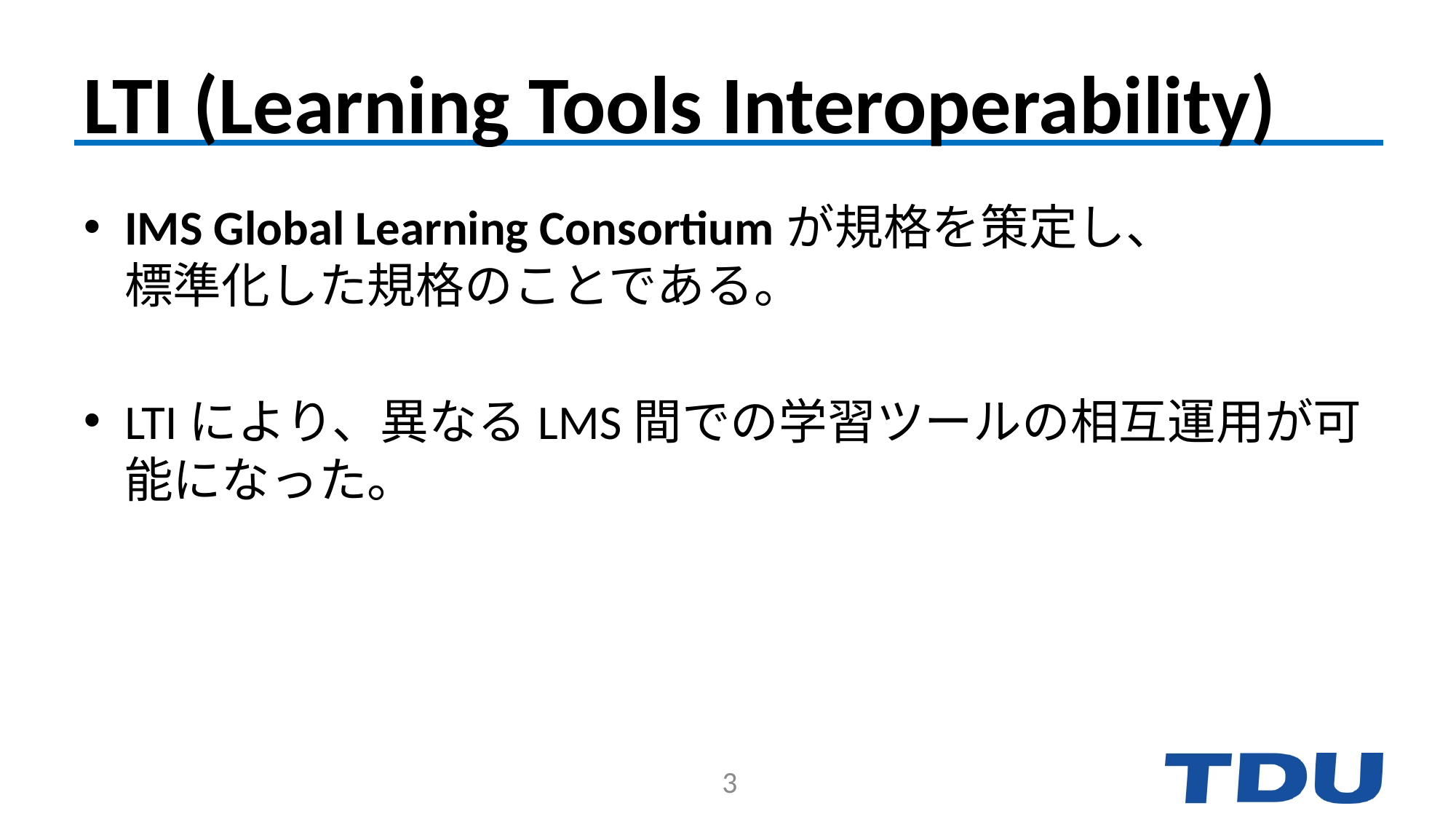

# LTI (Learning Tools Interoperability)
IMS Global Learning Consortiumが規格を策定し、
標準化した規格のことである。

LTIにより、異なるLMS間での学習ツールの相互運用が可能になった。
3